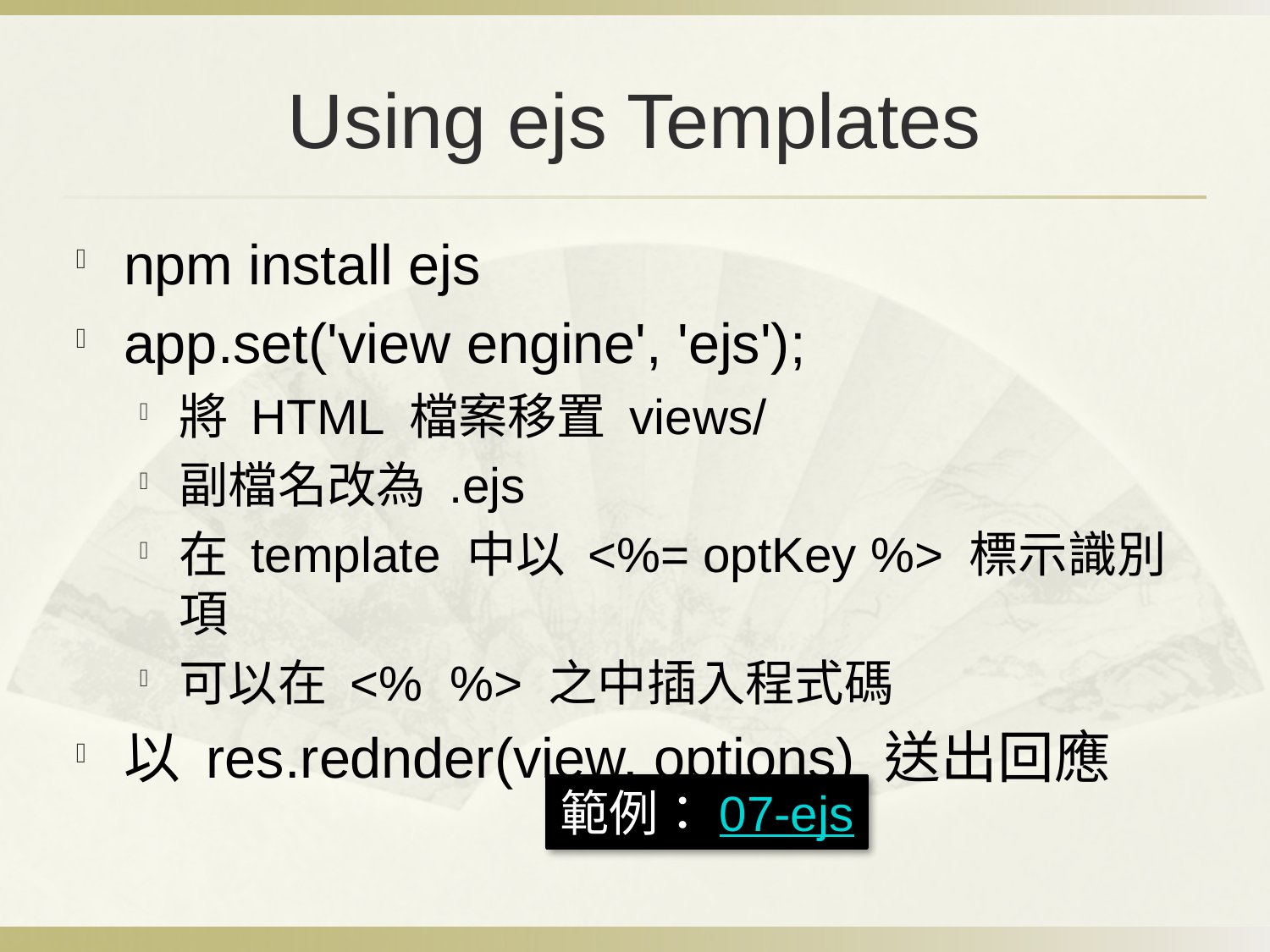

# Using ejs Templates
npm install ejs
app.set('view engine', 'ejs');
將 HTML 檔案移置 views/
副檔名改為 .ejs
在 template 中以 <%= optKey %> 標示識別項
可以在 <%  %> 之中插入程式碼
以 res.rednder(view, options) 送出回應
範例：07-ejs